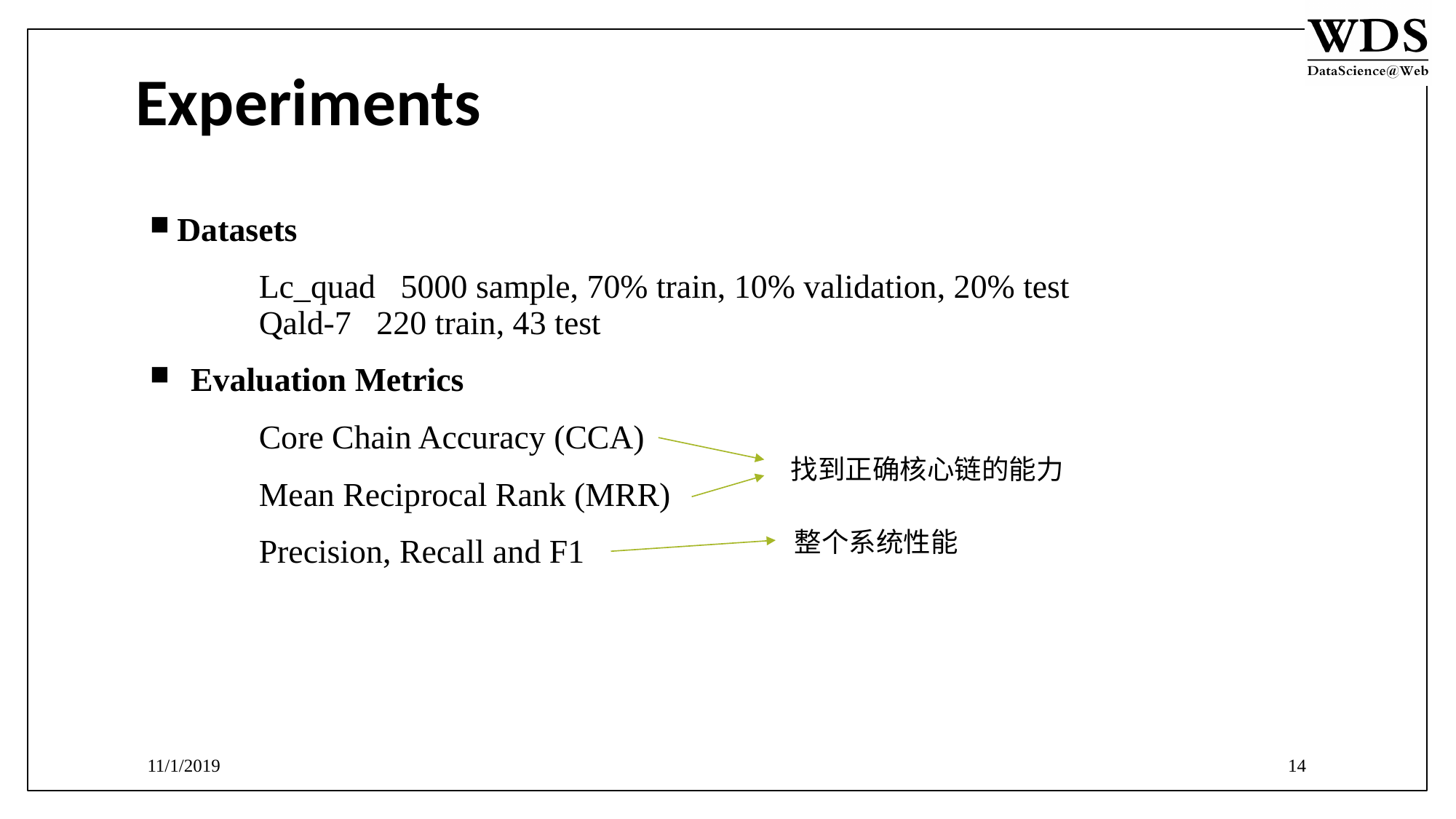

Experiments

Datasets
	Lc_quad   5000 sample, 70% train, 10% validation, 20% test
	Qald-7   220 train, 43 test
Evaluation Metrics
	Core Chain Accuracy (CCA)
	Mean Reciprocal Rank (MRR)
	Precision, Recall and F1

找到正确核心链的能力
整个系统性能
11/1/2019
14